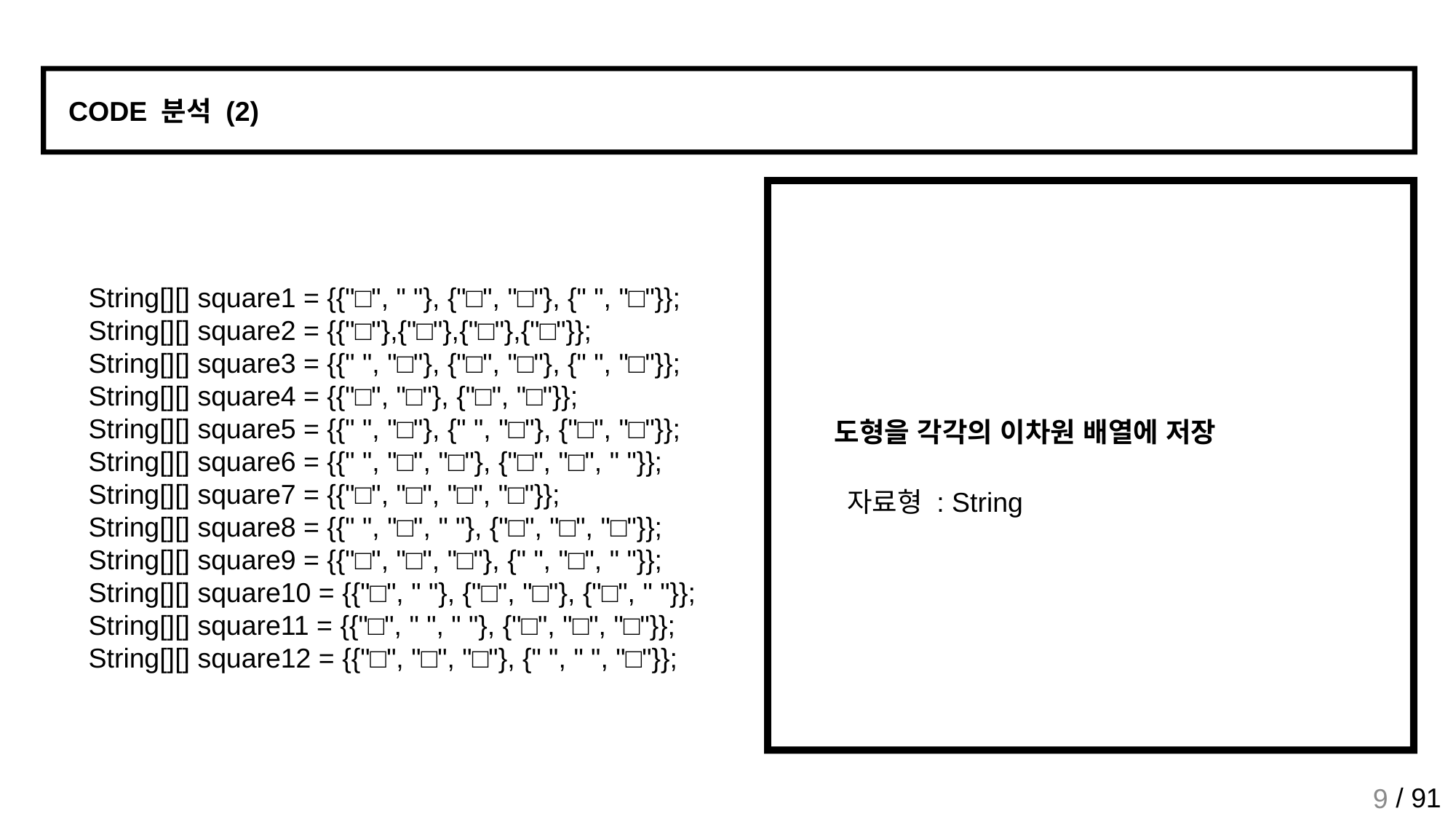

CODE 분석 (2)

String[][] square1 = {{"□", " "}, {"□", "□"}, {" ", "□"}};
String[][] square2 = {{"□"},{"□"},{"□"},{"□"}};
String[][] square3 = {{" ", "□"}, {"□", "□"}, {" ", "□"}};
String[][] square4 = {{"□", "□"}, {"□", "□"}};
String[][] square5 = {{" ", "□"}, {" ", "□"}, {"□", "□"}};
String[][] square6 = {{" ", "□", "□"}, {"□", "□", " "}};
String[][] square7 = {{"□", "□", "□", "□"}};
String[][] square8 = {{" ", "□", " "}, {"□", "□", "□"}};
String[][] square9 = {{"□", "□", "□"}, {" ", "□", " "}};
String[][] square10 = {{"□", " "}, {"□", "□"}, {"□", " "}};
String[][] square11 = {{"□", " ", " "}, {"□", "□", "□"}};
String[][] square12 = {{"□", "□", "□"}, {" ", " ", "□"}};
도형을 각각의 이차원 배열에 저장
자료형 : String
9